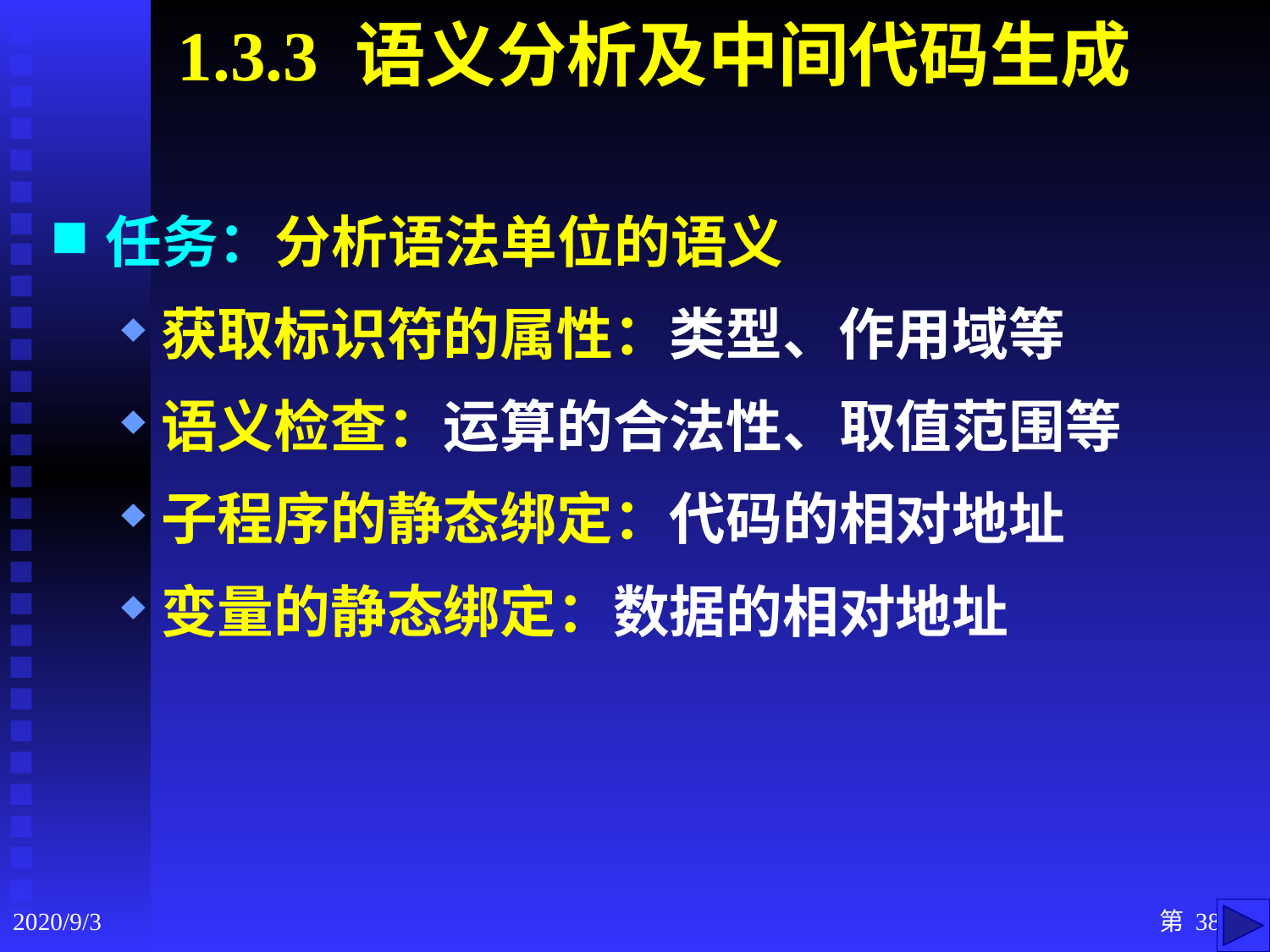

1.3.3 语义分析及中间代码生成
任务：分析语法单位的语义
获取标识符的属性：类型、作用域等
语义检查：运算的合法性、取值范围等
子程序的静态绑定：代码的相对地址
变量的静态绑定：数据的相对地址
2020/9/3
第 38 页